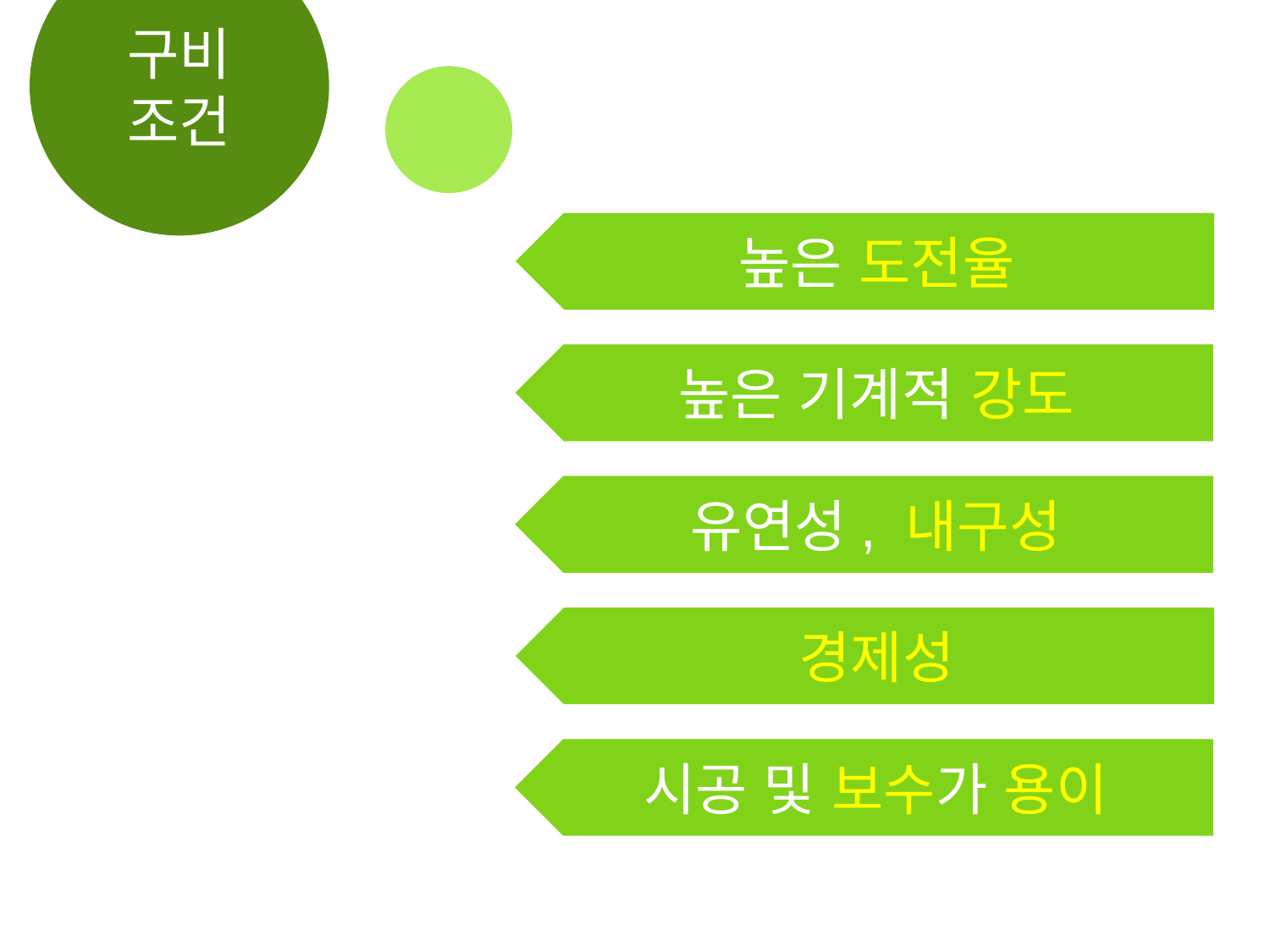

구비 조건

높은 도전율
높은 기계적 강도
유연성, 내구성
경제성
시공 및 보수가 용이